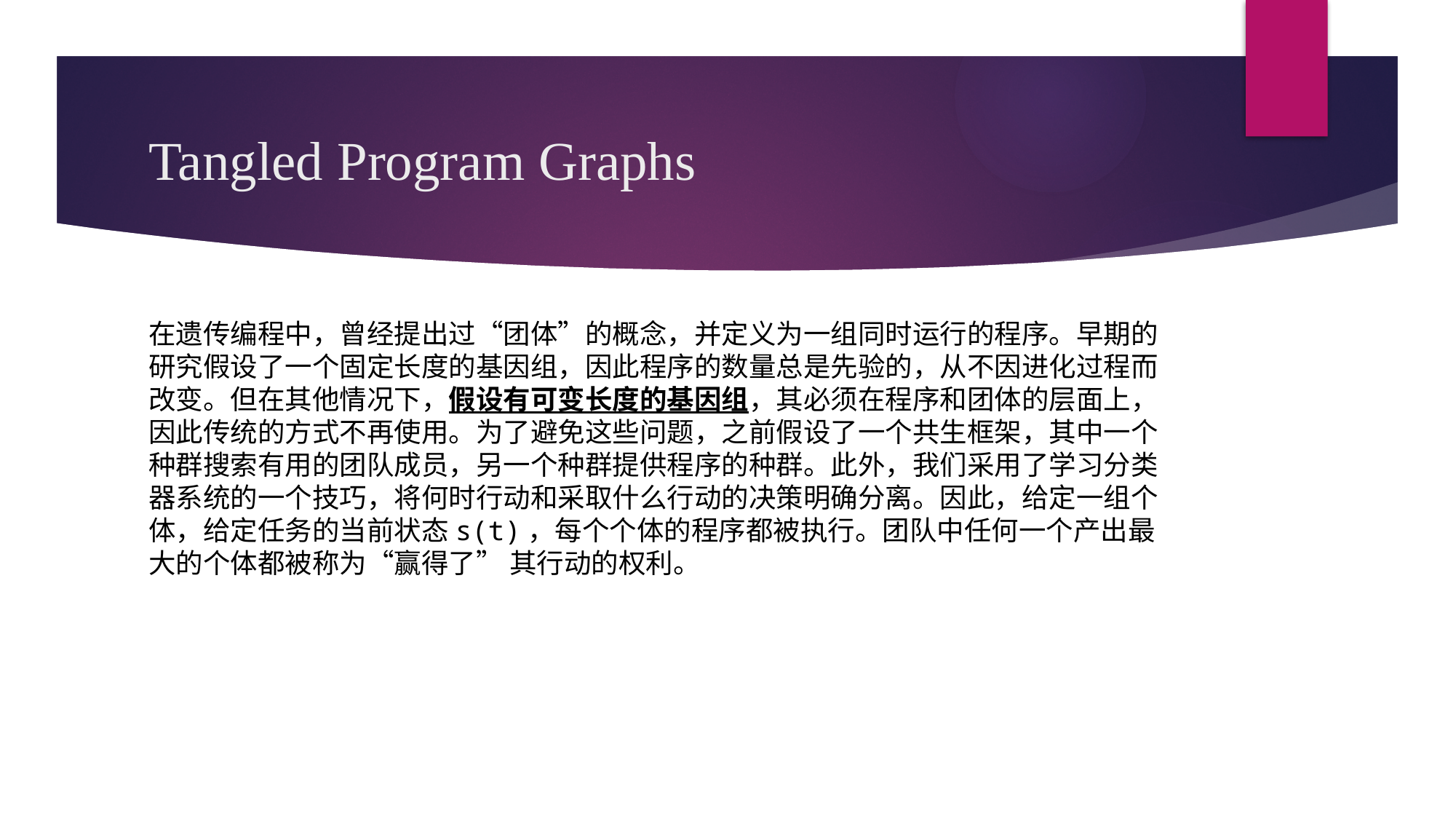

# Tangled Program Graphs
在遗传编程中，曾经提出过“团体”的概念，并定义为一组同时运行的程序。早期的研究假设了一个固定长度的基因组，因此程序的数量总是先验的，从不因进化过程而改变。但在其他情况下，假设有可变长度的基因组，其必须在程序和团体的层面上，因此传统的方式不再使用。为了避免这些问题，之前假设了一个共生框架，其中一个种群搜索有用的团队成员，另一个种群提供程序的种群。此外，我们采用了学习分类器系统的一个技巧，将何时行动和采取什么行动的决策明确分离。因此，给定一组个体，给定任务的当前状态s(t)，每个个体的程序都被执行。团队中任何一个产出最大的个体都被称为“赢得了” 其行动的权利。